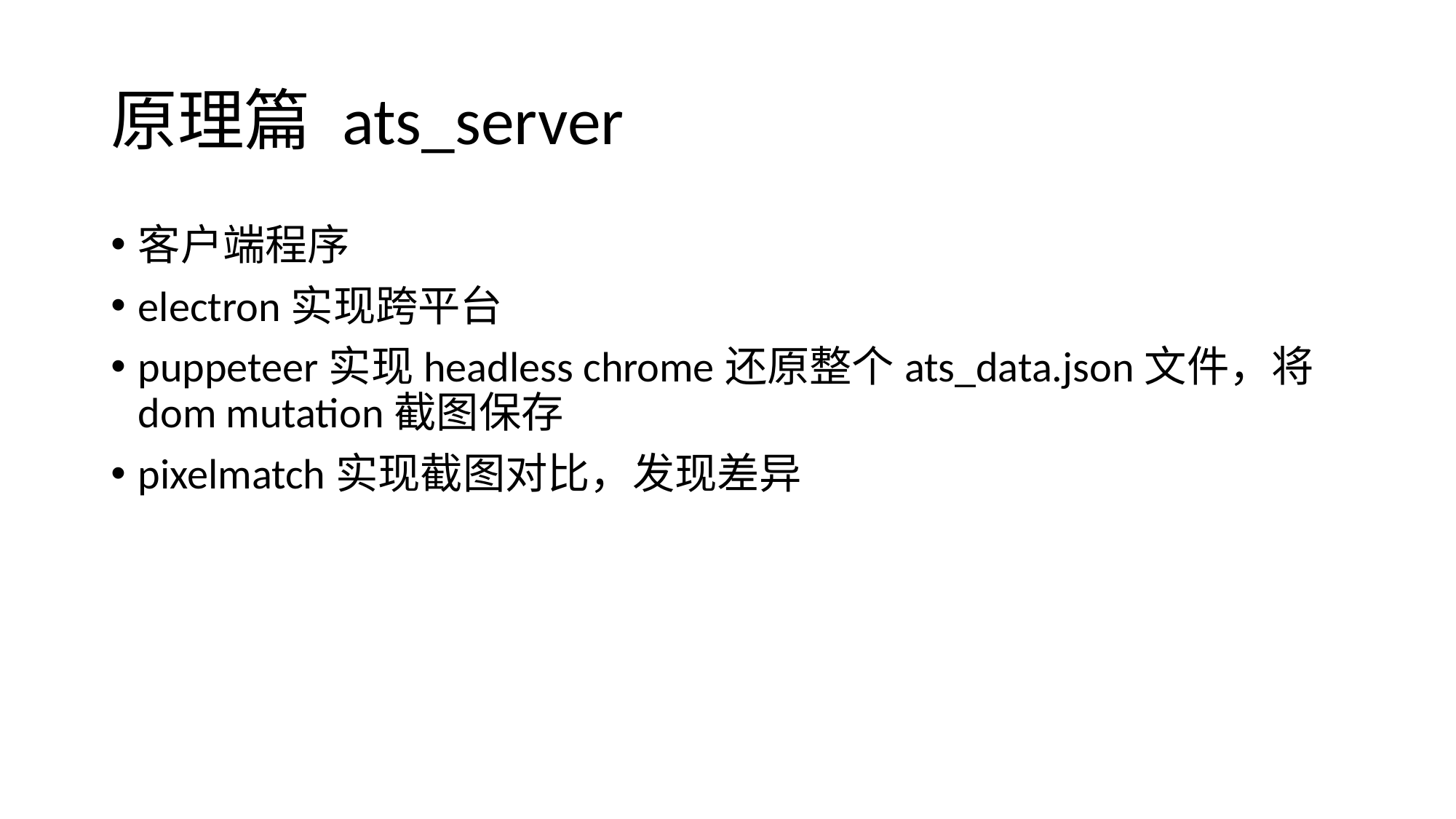

# 原理篇 ats_server
客户端程序
electron实现跨平台
puppeteer实现headless chrome还原整个ats_data.json文件，将 dom mutation截图保存
pixelmatch实现截图对比，发现差异